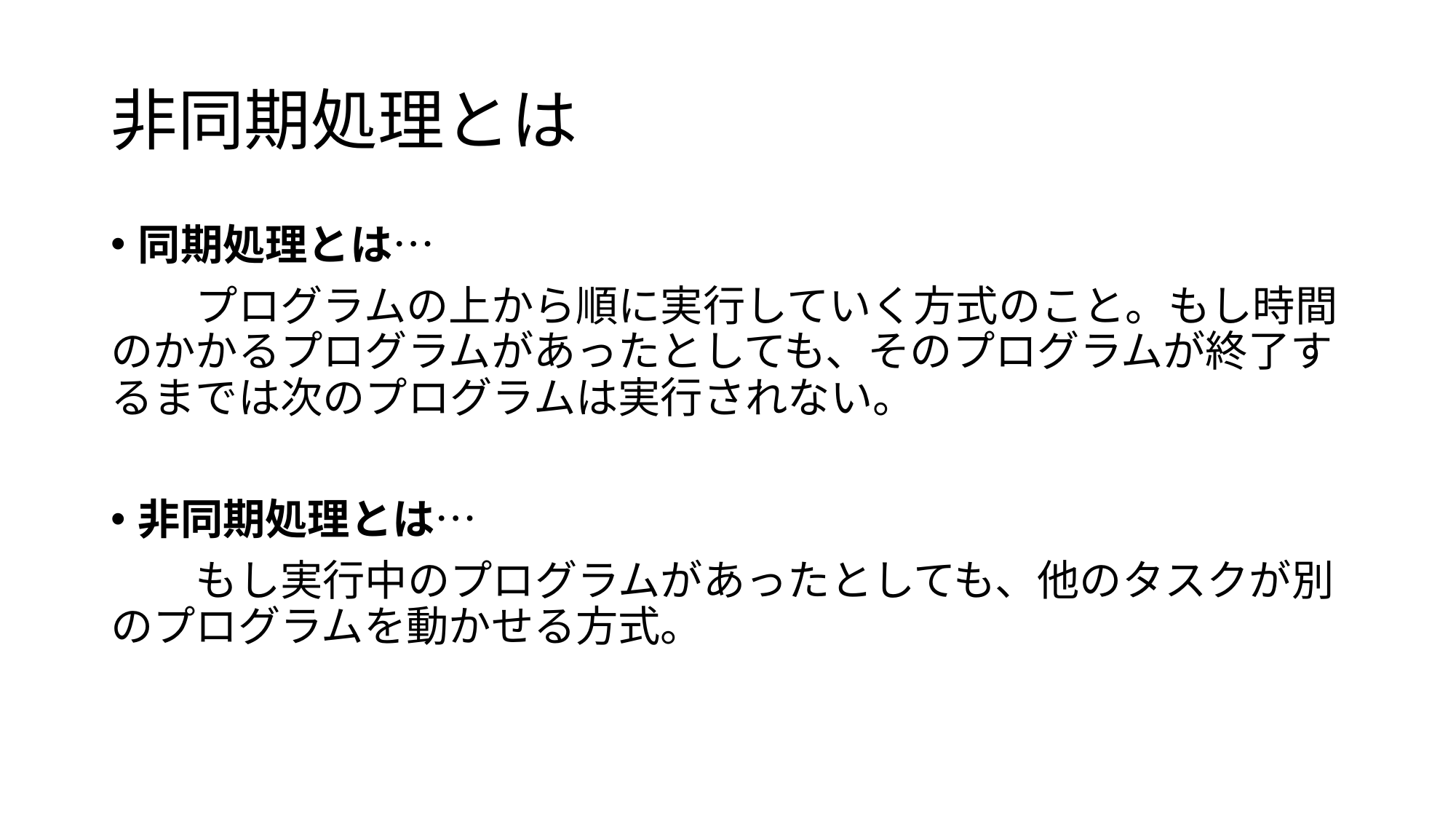

# 非同期処理とは
同期処理とは…
　　プログラムの上から順に実行していく方式のこと。もし時間のかかるプログラムがあったとしても、そのプログラムが終了するまでは次のプログラムは実行されない。

非同期処理とは…
　　もし実行中のプログラムがあったとしても、他のタスクが別のプログラムを動かせる方式。